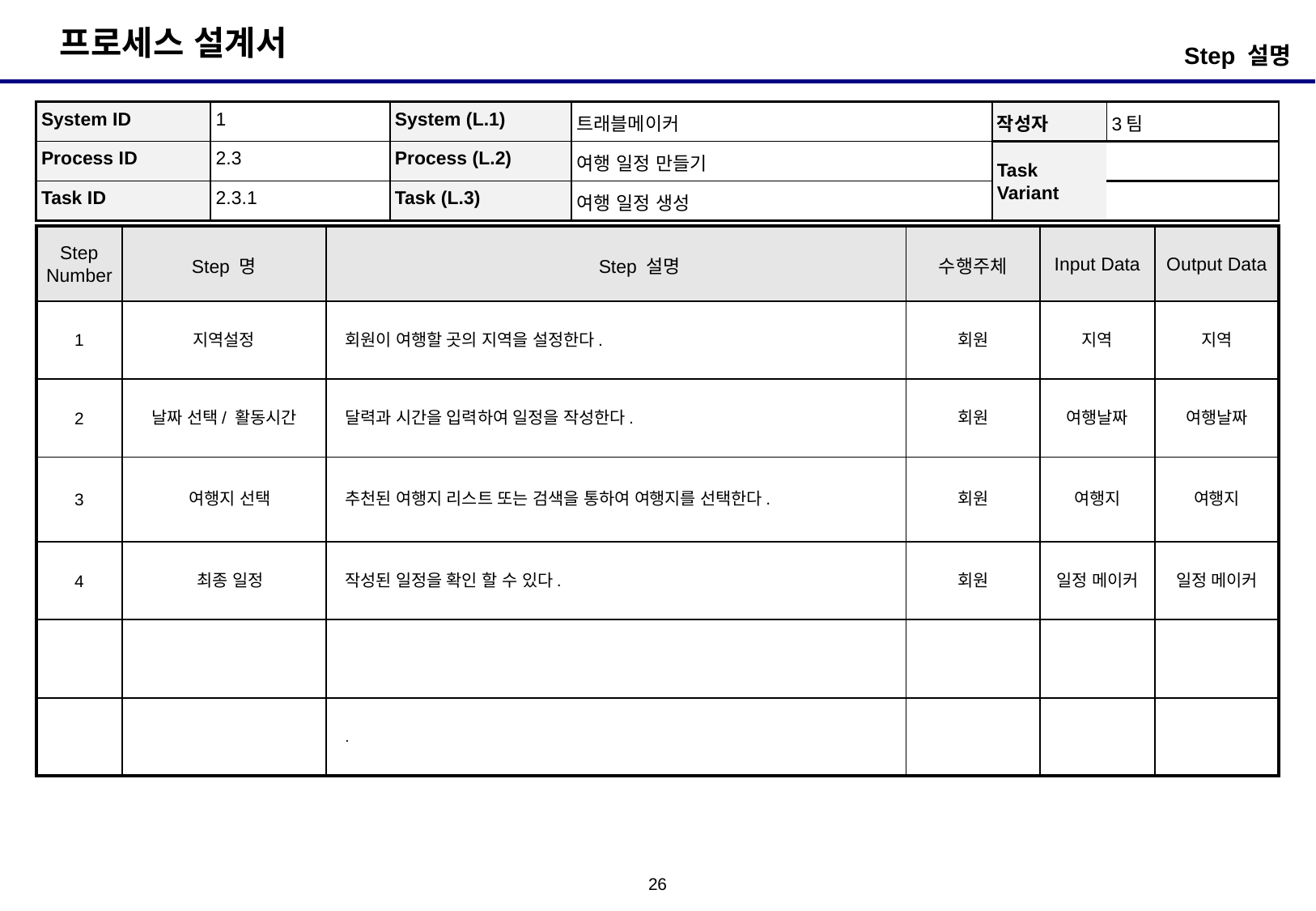

Step 설명
| System ID | 1 | System (L.1) | 트래블메이커 | 작성자 | 3팀 |
| --- | --- | --- | --- | --- | --- |
| Process ID | 2.3 | Process (L.2) | 여행 일정 만들기 | Task Variant |  |
| Task ID | 2.3.1 | Task (L.3) | 여행 일정 생성 |  |  |
| Step Number | Step 명 | Step 설명 | 수행주체 | Input Data | Output Data |
| --- | --- | --- | --- | --- | --- |
| 1 | 지역설정 | 회원이 여행할 곳의 지역을 설정한다. | 회원 | 지역 | 지역 |
| 2 | 날짜 선택/ 활동시간 | 달력과 시간을 입력하여 일정을 작성한다. | 회원 | 여행날짜 | 여행날짜 |
| 3 | 여행지 선택 | 추천된 여행지 리스트 또는 검색을 통하여 여행지를 선택한다. | 회원 | 여행지 | 여행지 |
| 4 | 최종 일정 | 작성된 일정을 확인 할 수 있다. | 회원 | 일정 메이커 | 일정 메이커 |
|  |  |  |  |  |  |
|  |  | . |  |  |  |